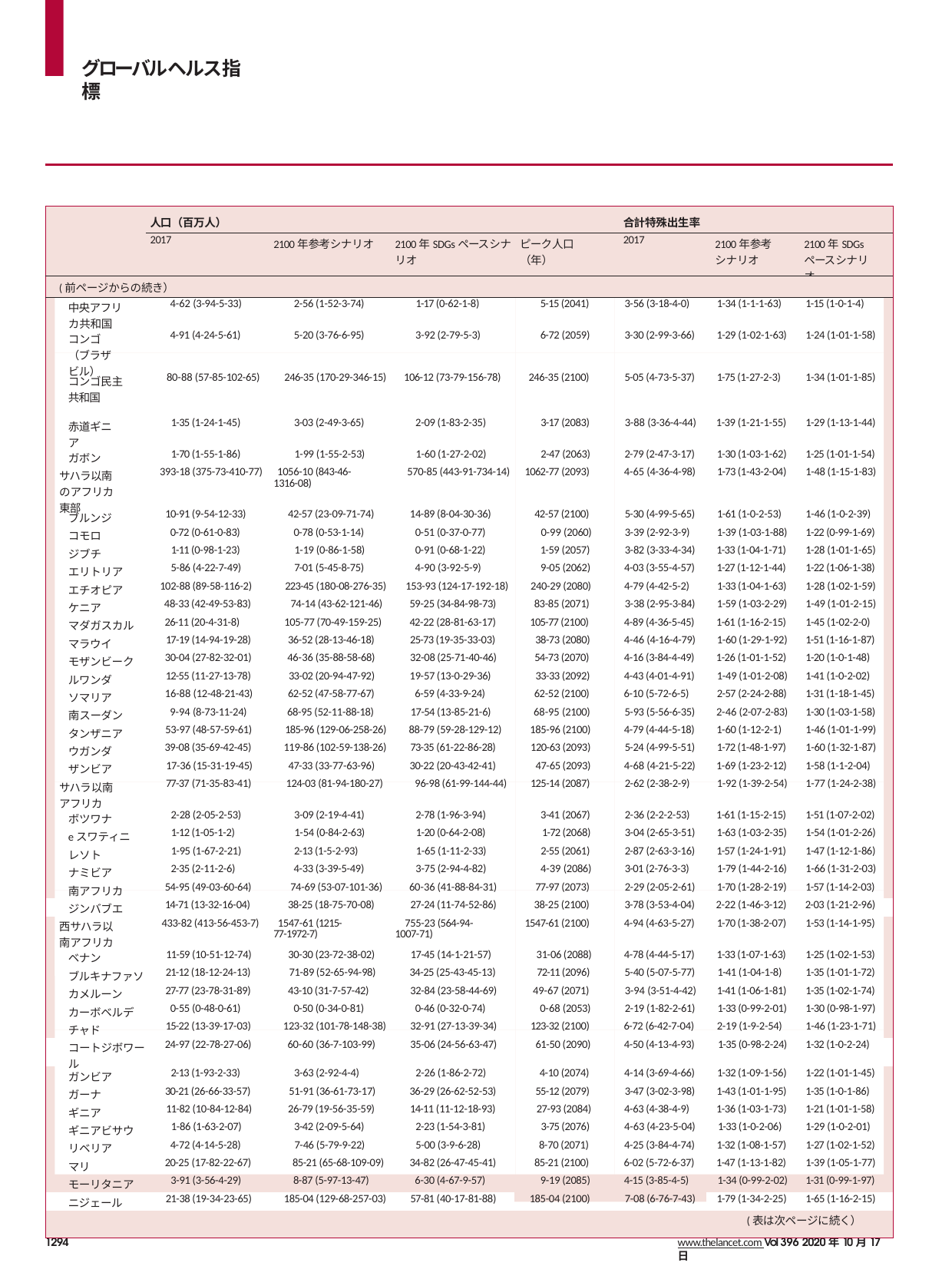

グローバルヘルス指標

|  | 人口（百万人） |  |  |  | 合計特殊出生率 |  |  |
| --- | --- | --- | --- | --- | --- | --- | --- |
|  | 2017 | 2100年参考シナリオ | 2100年SDGsペースシナリオ | ピーク人口（年） | 2017 | 2100年参考シナリオ | 2100年SDGsペースシナリオ |
| (前ページからの続き） |  |  |  |  |  |  |  |
| 中央アフリカ共和国 | 4-62 (3-94-5-33) | 2-56 (1-52-3-74) | 1-17 (0-62-1-8) | 5-15 (2041) | 3-56 (3-18-4-0) | 1-34 (1-1-1-63) | 1-15 (1-0-1-4) |
| コンゴ（ブラザビル） | 4-91 (4-24-5-61) | 5-20 (3-76-6-95) | 3-92 (2-79-5-3) | 6-72 (2059) | 3-30 (2-99-3-66) | 1-29 (1-02-1-63) | 1-24 (1-01-1-58) |
| コンゴ民主共和国 | 80-88 (57-85-102-65) | 246-35 (170-29-346-15) | 106-12 (73-79-156-78) | 246-35 (2100) | 5-05 (4-73-5-37) | 1-75 (1-27-2-3) | 1-34 (1-01-1-85) |
| 赤道ギニア | 1-35 (1-24-1-45) | 3-03 (2-49-3-65) | 2-09 (1-83-2-35) | 3-17 (2083) | 3-88 (3-36-4-44) | 1-39 (1-21-1-55) | 1-29 (1-13-1-44) |
| ガボン | 1-70 (1-55-1-86) | 1-99 (1-55-2-53) | 1-60 (1-27-2-02) | 2-47 (2063) | 2-79 (2-47-3-17) | 1-30 (1-03-1-62) | 1-25 (1-01-1-54) |
| サハラ以南のアフリカ東部 | 393-18 (375-73-410-77) | 1056-10 (843-46-1316-08) | 570-85 (443-91-734-14) | 1062-77 (2093) | 4-65 (4-36-4-98) | 1-73 (1-43-2-04) | 1-48 (1-15-1-83) |
| ブルンジ | 10-91 (9-54-12-33) | 42-57 (23-09-71-74) | 14-89 (8-04-30-36) | 42-57 (2100) | 5-30 (4-99-5-65) | 1-61 (1-0-2-53) | 1-46 (1-0-2-39) |
| コモロ | 0-72 (0-61-0-83) | 0-78 (0-53-1-14) | 0-51 (0-37-0-77) | 0-99 (2060) | 3-39 (2-92-3-9) | 1-39 (1-03-1-88) | 1-22 (0-99-1-69) |
| ジブチ | 1-11 (0-98-1-23) | 1-19 (0-86-1-58) | 0-91 (0-68-1-22) | 1-59 (2057) | 3-82 (3-33-4-34) | 1-33 (1-04-1-71) | 1-28 (1-01-1-65) |
| エリトリア | 5-86 (4-22-7-49) | 7-01 (5-45-8-75) | 4-90 (3-92-5-9) | 9-05 (2062) | 4-03 (3-55-4-57) | 1-27 (1-12-1-44) | 1-22 (1-06-1-38) |
| エチオピア | 102-88 (89-58-116-2) | 223-45 (180-08-276-35) | 153-93 (124-17-192-18) | 240-29 (2080) | 4-79 (4-42-5-2) | 1-33 (1-04-1-63) | 1-28 (1-02-1-59) |
| ケニア | 48-33 (42-49-53-83) | 74-14 (43-62-121-46) | 59-25 (34-84-98-73) | 83-85 (2071) | 3-38 (2-95-3-84) | 1-59 (1-03-2-29) | 1-49 (1-01-2-15) |
| マダガスカル | 26-11 (20-4-31-8) | 105-77 (70-49-159-25) | 42-22 (28-81-63-17) | 105-77 (2100) | 4-89 (4-36-5-45) | 1-61 (1-16-2-15) | 1-45 (1-02-2-0) |
| マラウイ | 17-19 (14-94-19-28) | 36-52 (28-13-46-18) | 25-73 (19-35-33-03) | 38-73 (2080) | 4-46 (4-16-4-79) | 1-60 (1-29-1-92) | 1-51 (1-16-1-87) |
| モザンビーク | 30-04 (27-82-32-01) | 46-36 (35-88-58-68) | 32-08 (25-71-40-46) | 54-73 (2070) | 4-16 (3-84-4-49) | 1-26 (1-01-1-52) | 1-20 (1-0-1-48) |
| ルワンダ | 12-55 (11-27-13-78) | 33-02 (20-94-47-92) | 19-57 (13-0-29-36) | 33-33 (2092) | 4-43 (4-01-4-91) | 1-49 (1-01-2-08) | 1-41 (1-0-2-02) |
| ソマリア | 16-88 (12-48-21-43) | 62-52 (47-58-77-67) | 6-59 (4-33-9-24) | 62-52 (2100) | 6-10 (5-72-6-5) | 2-57 (2-24-2-88) | 1-31 (1-18-1-45) |
| 南スーダン | 9-94 (8-73-11-24) | 68-95 (52-11-88-18) | 17-54 (13-85-21-6) | 68-95 (2100) | 5-93 (5-56-6-35) | 2-46 (2-07-2-83) | 1-30 (1-03-1-58) |
| タンザニア | 53-97 (48-57-59-61) | 185-96 (129-06-258-26) | 88-79 (59-28-129-12) | 185-96 (2100) | 4-79 (4-44-5-18) | 1-60 (1-12-2-1) | 1-46 (1-01-1-99) |
| ウガンダ | 39-08 (35-69-42-45) | 119-86 (102-59-138-26) | 73-35 (61-22-86-28) | 120-63 (2093) | 5-24 (4-99-5-51) | 1-72 (1-48-1-97) | 1-60 (1-32-1-87) |
| ザンビア | 17-36 (15-31-19-45) | 47-33 (33-77-63-96) | 30-22 (20-43-42-41) | 47-65 (2093) | 4-68 (4-21-5-22) | 1-69 (1-23-2-12) | 1-58 (1-1-2-04) |
| サハラ以南アフリカ | 77-37 (71-35-83-41) | 124-03 (81-94-180-27) | 96-98 (61-99-144-44) | 125-14 (2087) | 2-62 (2-38-2-9) | 1-92 (1-39-2-54) | 1-77 (1-24-2-38) |
| ボツワナ | 2-28 (2-05-2-53) | 3-09 (2-19-4-41) | 2-78 (1-96-3-94) | 3-41 (2067) | 2-36 (2-2-2-53) | 1-61 (1-15-2-15) | 1-51 (1-07-2-02) |
| eスワティニ | 1-12 (1-05-1-2) | 1-54 (0-84-2-63) | 1-20 (0-64-2-08) | 1-72 (2068) | 3-04 (2-65-3-51) | 1-63 (1-03-2-35) | 1-54 (1-01-2-26) |
| レソト | 1-95 (1-67-2-21) | 2-13 (1-5-2-93) | 1-65 (1-11-2-33) | 2-55 (2061) | 2-87 (2-63-3-16) | 1-57 (1-24-1-91) | 1-47 (1-12-1-86) |
| ナミビア | 2-35 (2-11-2-6) | 4-33 (3-39-5-49) | 3-75 (2-94-4-82) | 4-39 (2086) | 3-01 (2-76-3-3) | 1-79 (1-44-2-16) | 1-66 (1-31-2-03) |
| 南アフリカ | 54-95 (49-03-60-64) | 74-69 (53-07-101-36) | 60-36 (41-88-84-31) | 77-97 (2073) | 2-29 (2-05-2-61) | 1-70 (1-28-2-19) | 1-57 (1-14-2-03) |
| ジンバブエ | 14-71 (13-32-16-04) | 38-25 (18-75-70-08) | 27-24 (11-74-52-86) | 38-25 (2100) | 3-78 (3-53-4-04) | 2-22 (1-46-3-12) | 2-03 (1-21-2-96) |
| 西サハラ以南アフリカ | 433-82 (413-56-453-7) | 1547-61 (1215-77-1972-7) | 755-23 (564-94-1007-71) | 1547-61 (2100) | 4-94 (4-63-5-27) | 1-70 (1-38-2-07) | 1-53 (1-14-1-95) |
| ベナン | 11-59 (10-51-12-74) | 30-30 (23-72-38-02) | 17-45 (14-1-21-57) | 31-06 (2088) | 4-78 (4-44-5-17) | 1-33 (1-07-1-63) | 1-25 (1-02-1-53) |
| ブルキナファソ | 21-12 (18-12-24-13) | 71-89 (52-65-94-98) | 34-25 (25-43-45-13) | 72-11 (2096) | 5-40 (5-07-5-77) | 1-41 (1-04-1-8) | 1-35 (1-01-1-72) |
| カメルーン | 27-77 (23-78-31-89) | 43-10 (31-7-57-42) | 32-84 (23-58-44-69) | 49-67 (2071) | 3-94 (3-51-4-42) | 1-41 (1-06-1-81) | 1-35 (1-02-1-74) |
| カーボベルデ | 0-55 (0-48-0-61) | 0-50 (0-34-0-81) | 0-46 (0-32-0-74) | 0-68 (2053) | 2-19 (1-82-2-61) | 1-33 (0-99-2-01) | 1-30 (0-98-1-97) |
| チャド | 15-22 (13-39-17-03) | 123-32 (101-78-148-38) | 32-91 (27-13-39-34) | 123-32 (2100) | 6-72 (6-42-7-04) | 2-19 (1-9-2-54) | 1-46 (1-23-1-71) |
| コートジボワール | 24-97 (22-78-27-06) | 60-60 (36-7-103-99) | 35-06 (24-56-63-47) | 61-50 (2090) | 4-50 (4-13-4-93) | 1-35 (0-98-2-24) | 1-32 (1-0-2-24) |
| ガンビア | 2-13 (1-93-2-33) | 3-63 (2-92-4-4) | 2-26 (1-86-2-72) | 4-10 (2074) | 4-14 (3-69-4-66) | 1-32 (1-09-1-56) | 1-22 (1-01-1-45) |
| ガーナ | 30-21 (26-66-33-57) | 51-91 (36-61-73-17) | 36-29 (26-62-52-53) | 55-12 (2079) | 3-47 (3-02-3-98) | 1-43 (1-01-1-95) | 1-35 (1-0-1-86) |
| ギニア | 11-82 (10-84-12-84) | 26-79 (19-56-35-59) | 14-11 (11-12-18-93) | 27-93 (2084) | 4-63 (4-38-4-9) | 1-36 (1-03-1-73) | 1-21 (1-01-1-58) |
| ギニアビサウ | 1-86 (1-63-2-07) | 3-42 (2-09-5-64) | 2-23 (1-54-3-81) | 3-75 (2076) | 4-63 (4-23-5-04) | 1-33 (1-0-2-06) | 1-29 (1-0-2-01) |
| リベリア | 4-72 (4-14-5-28) | 7-46 (5-79-9-22) | 5-00 (3-9-6-28) | 8-70 (2071) | 4-25 (3-84-4-74) | 1-32 (1-08-1-57) | 1-27 (1-02-1-52) |
| マリ | 20-25 (17-82-22-67) | 85-21 (65-68-109-09) | 34-82 (26-47-45-41) | 85-21 (2100) | 6-02 (5-72-6-37) | 1-47 (1-13-1-82) | 1-39 (1-05-1-77) |
| モーリタニア | 3-91 (3-56-4-29) | 8-87 (5-97-13-47) | 6-30 (4-67-9-57) | 9-19 (2085) | 4-15 (3-85-4-5) | 1-34 (0-99-2-02) | 1-31 (0-99-1-97) |
| ニジェール | 21-38 (19-34-23-65) | 185-04 (129-68-257-03) | 57-81 (40-17-81-88) | 185-04 (2100) | 7-08 (6-76-7-43) | 1-79 (1-34-2-25) | 1-65 (1-16-2-15) |
|  |  |  |  |  |  | (表は次ページに続く） |  |

1294
www.thelancet.com Vol 396 2020年10月17日